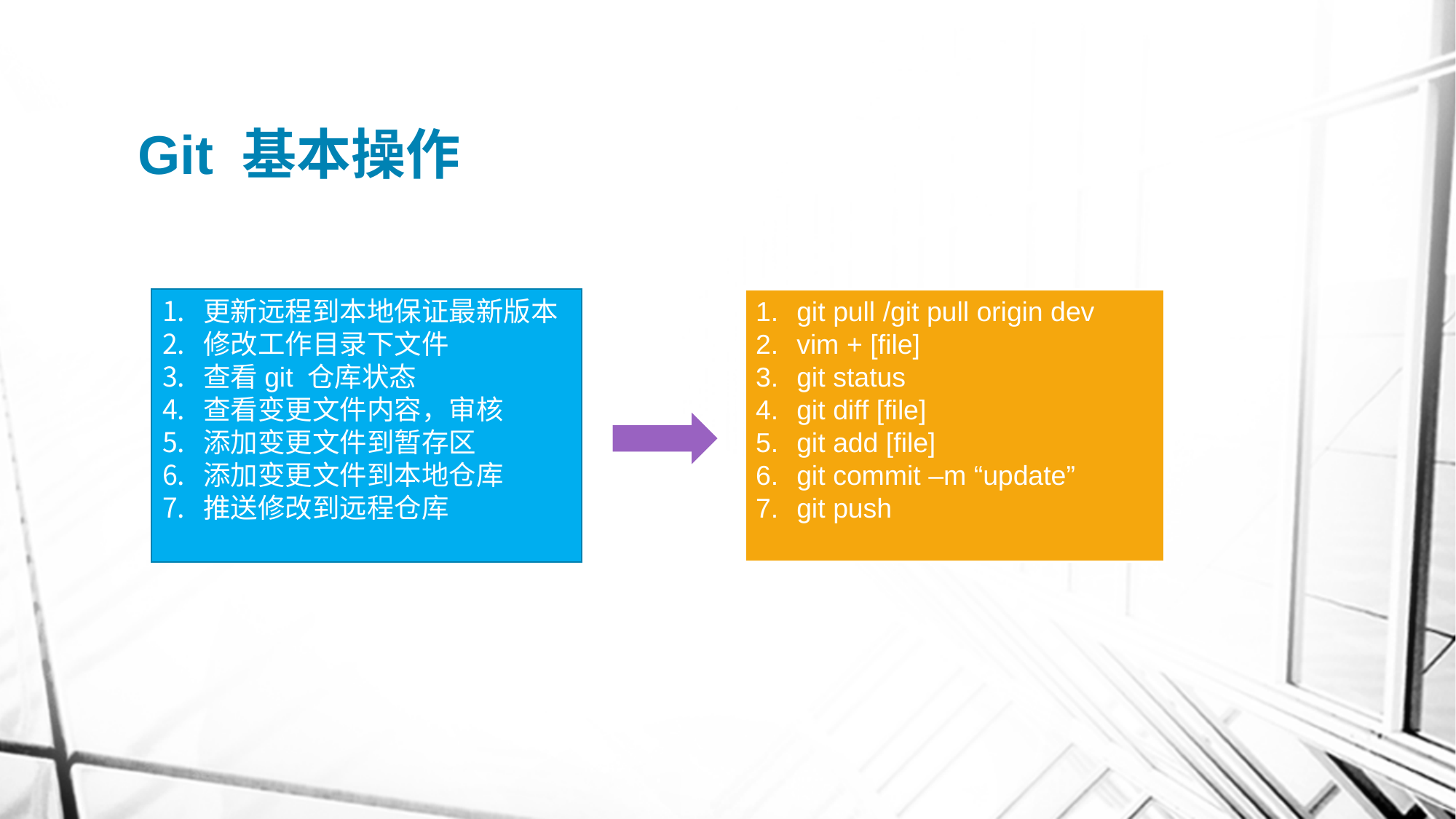

# Git 基本操作
更新远程到本地保证最新版本
修改工作目录下文件
查看git 仓库状态
查看变更文件内容，审核
添加变更文件到暂存区
添加变更文件到本地仓库
推送修改到远程仓库

git pull /git pull origin dev
vim + [file]
git status
git diff [file]
git add [file]
git commit –m “update”
git push